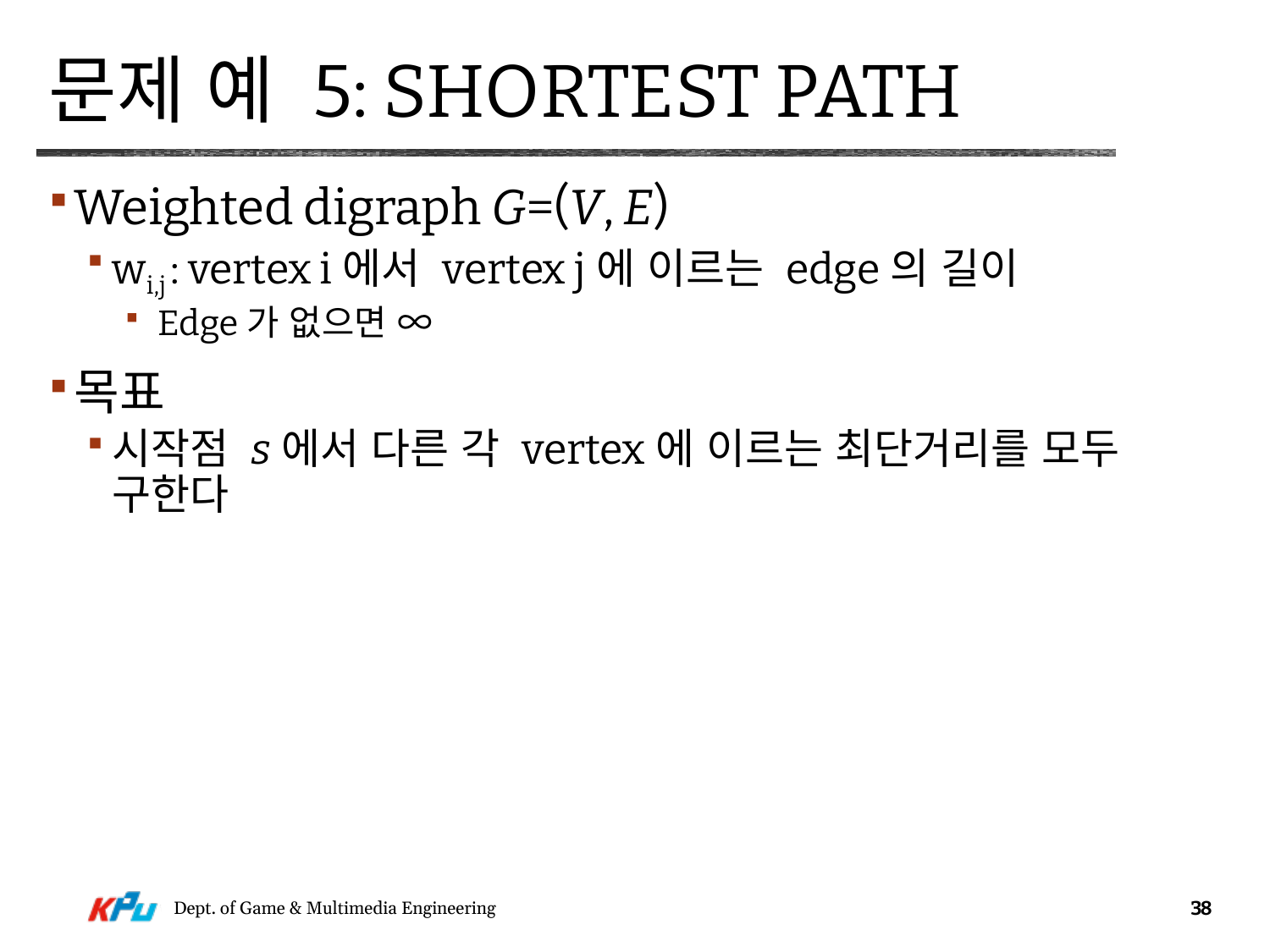

# 문제 예 5: Shortest Path
Weighted digraph G=(V, E)
wi,j : vertex i에서 vertex j에 이르는 edge의 길이
 Edge가 없으면 ∞
목표
시작점 s에서 다른 각 vertex에 이르는 최단거리를 모두 구한다
Dept. of Game & Multimedia Engineering
38